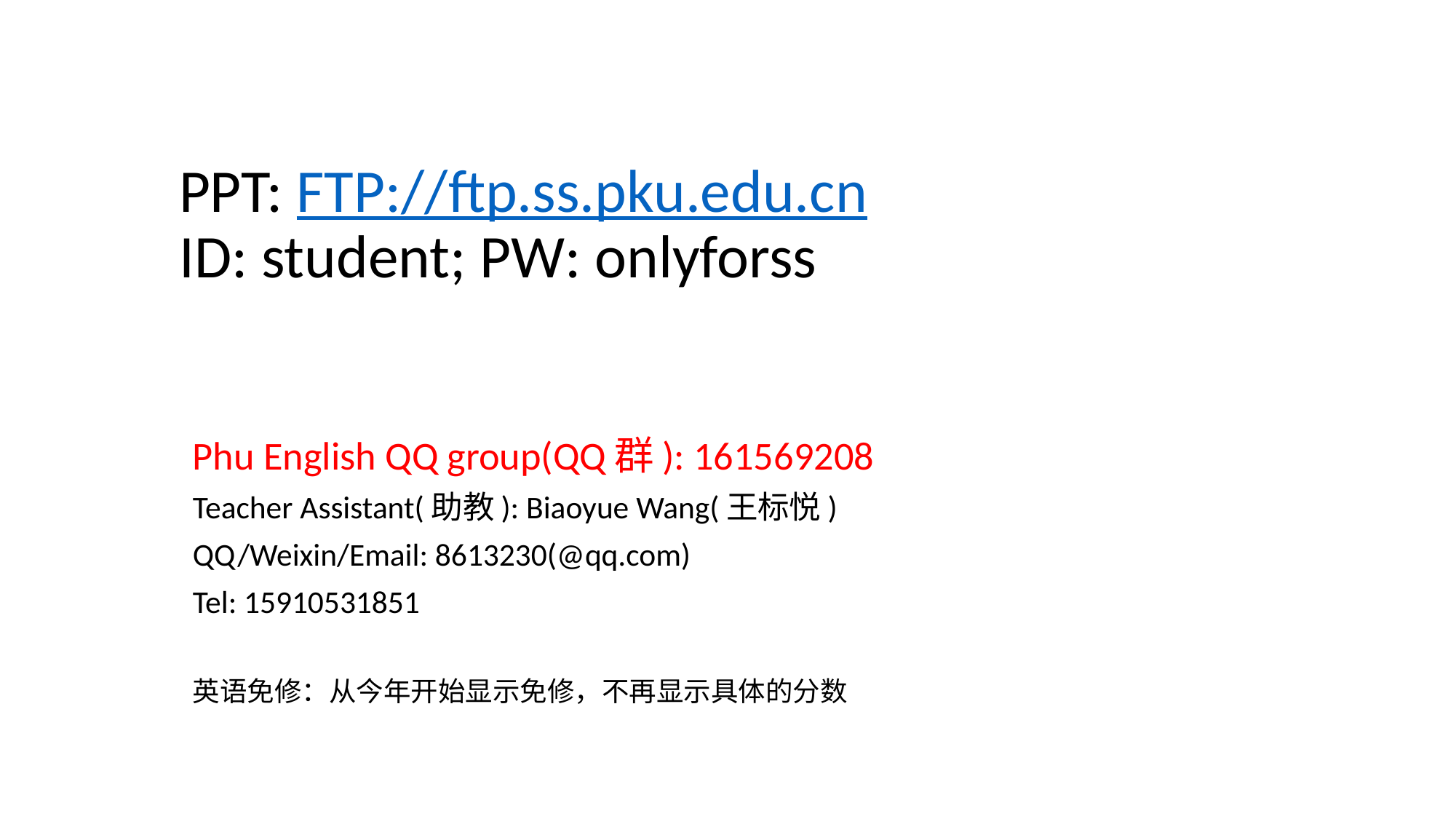

# PPT: FTP://ftp.ss.pku.edu.cn ID: student; PW: onlyforss
Phu English QQ group(QQ群): 161569208
Teacher Assistant(助教): Biaoyue Wang(王标悦)
QQ/Weixin/Email: 8613230(@qq.com)
Tel: 15910531851

英语免修：从今年开始显示免修，不再显示具体的分数